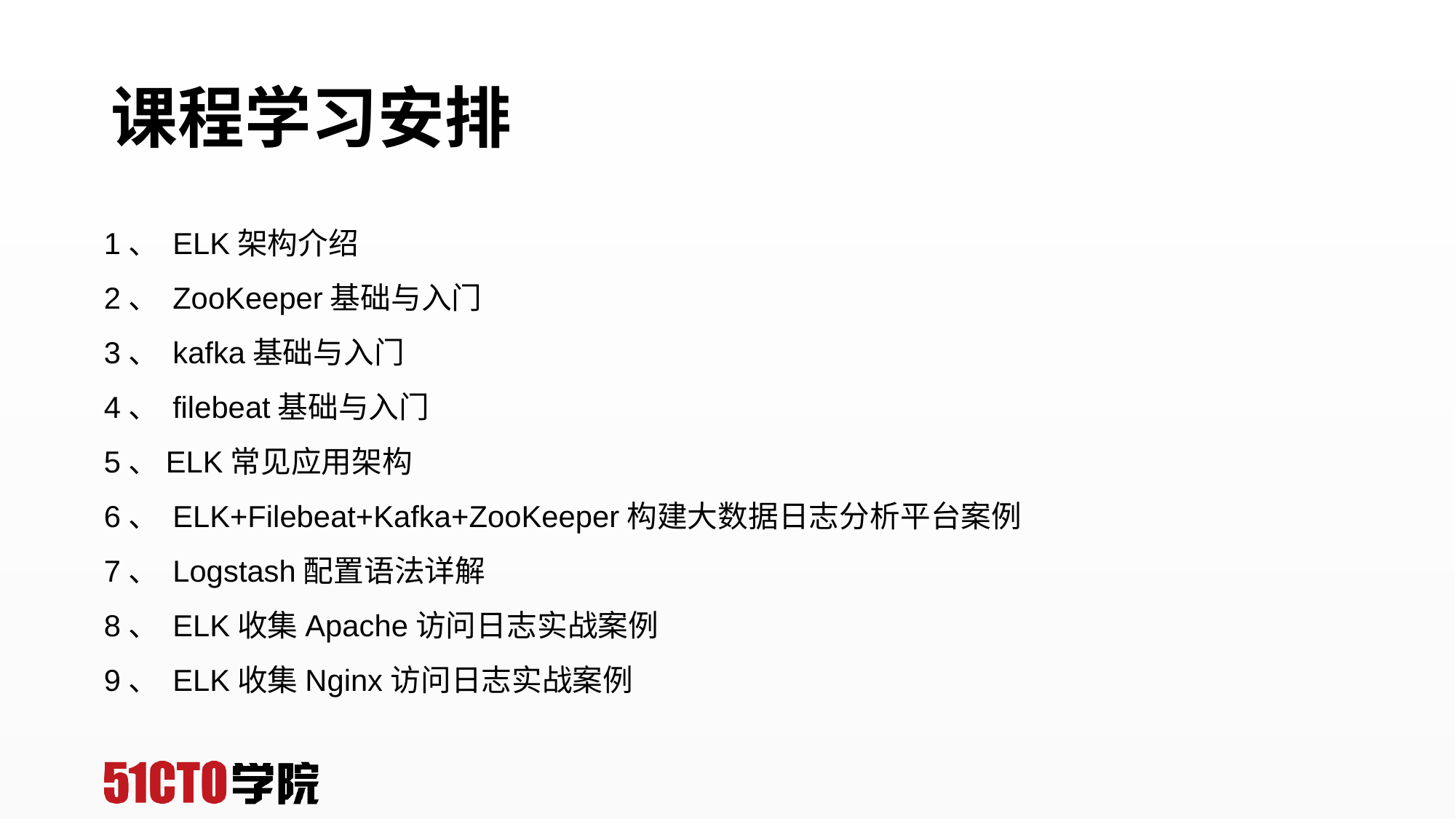

课程学习安排
1、 ELK架构介绍
2、 ZooKeeper基础与入门
3、 kafka基础与入门
4、 filebeat基础与入门
5、ELK常见应用架构
6、 ELK+Filebeat+Kafka+ZooKeeper构建大数据日志分析平台案例
7、 Logstash配置语法详解
8、 ELK收集Apache访问日志实战案例
9、 ELK收集Nginx访问日志实战案例